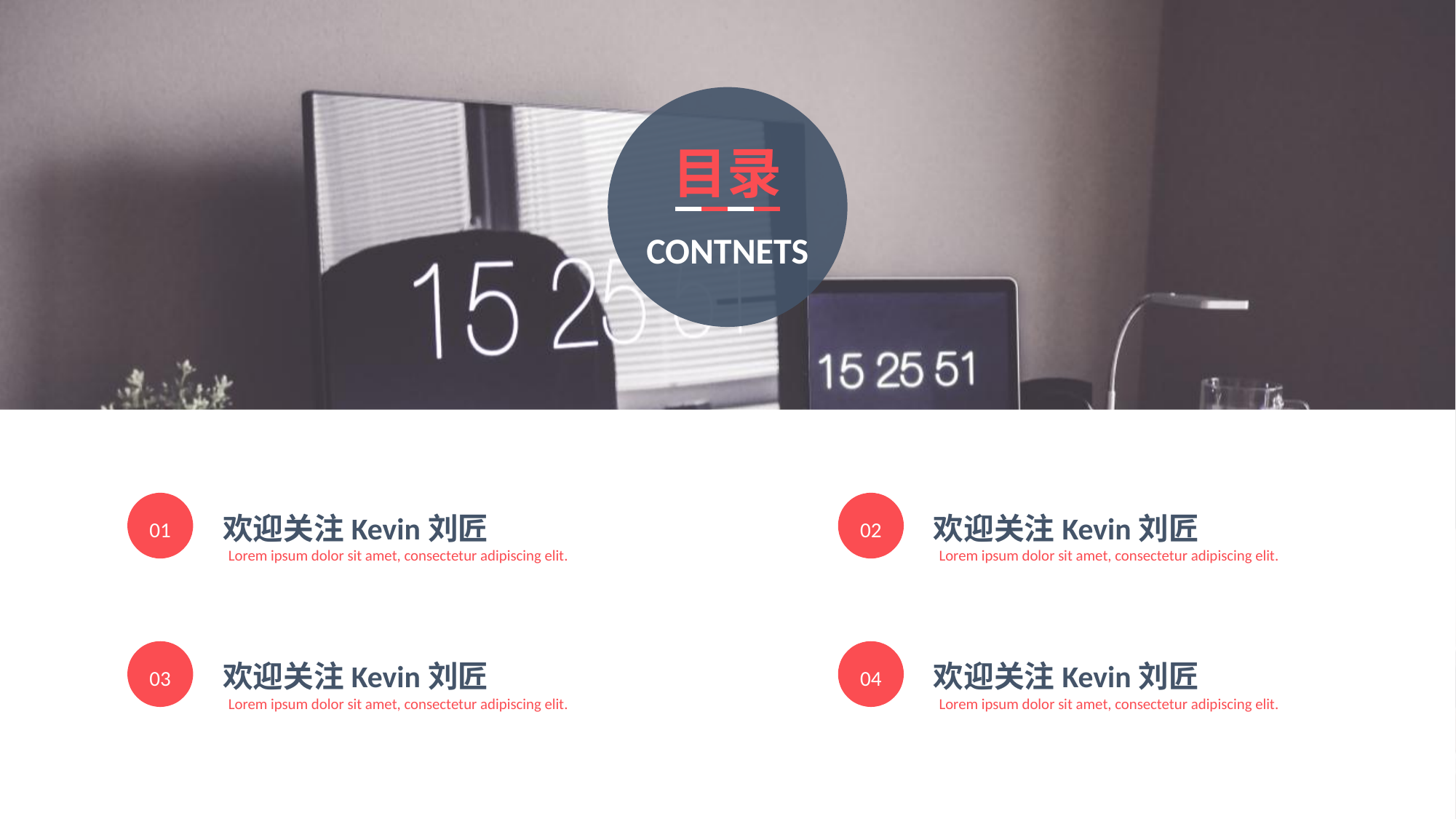

目录
CONTNETS

01
欢迎关注Kevin刘匠
02
欢迎关注Kevin刘匠
Lorem ipsum dolor sit amet, consectetur adipiscing elit.
Lorem ipsum dolor sit amet, consectetur adipiscing elit.
03
欢迎关注Kevin刘匠
04
欢迎关注Kevin刘匠
Lorem ipsum dolor sit amet, consectetur adipiscing elit.
Lorem ipsum dolor sit amet, consectetur adipiscing elit.